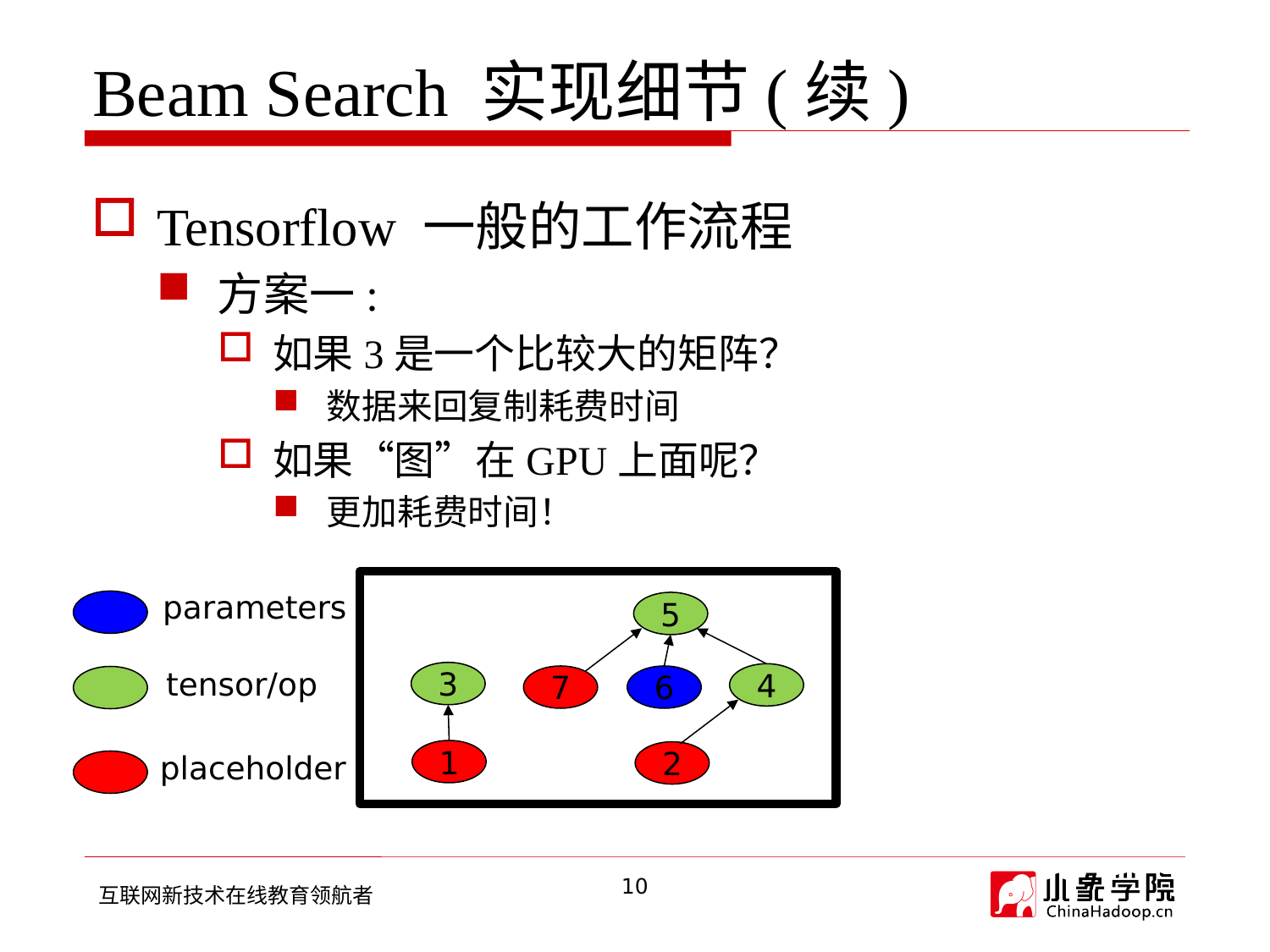

# Beam Search 实现细节(续)
Tensorflow 一般的工作流程
方案一:
如果3是一个比较大的矩阵？
数据来回复制耗费时间
如果“图”在GPU上面呢？
更加耗费时间！

parameters

5
tensor/op
3
4
7
6

1
placeholder
2

10